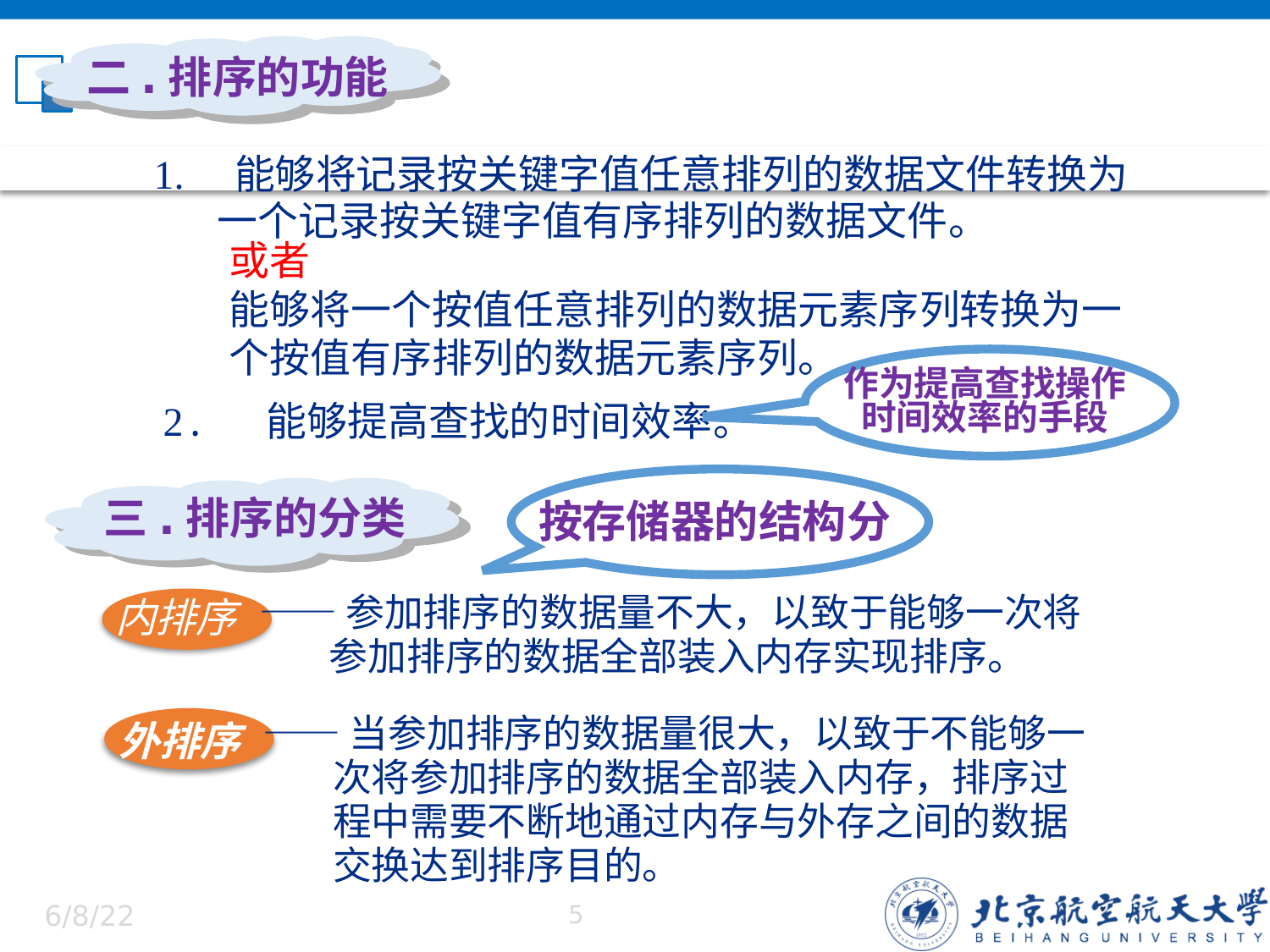

二.排序的功能
 1.    能够将记录按关键字值任意排列的数据文件转换为
       一个记录按关键字值有序排列的数据文件。
 或者
 能够将一个按值任意排列的数据元素序列转换为一
 个按值有序排列的数据元素序列。

作为提高查找操作
时间效率的手段
2.  能够提高查找的时间效率。

按存储器的结构分

三.排序的分类
    ——参加排序的数据量不大，以致于能够一次将
           参加排序的数据全部装入内存实现排序。
内排序

    ——当参加排序的数据量很大，以致于不能够一
           次将参加排序的数据全部装入内存，排序过
           程中需要不断地通过内存与外存之间的数据
           交换达到排序目的。

外排序
6/8/22
5